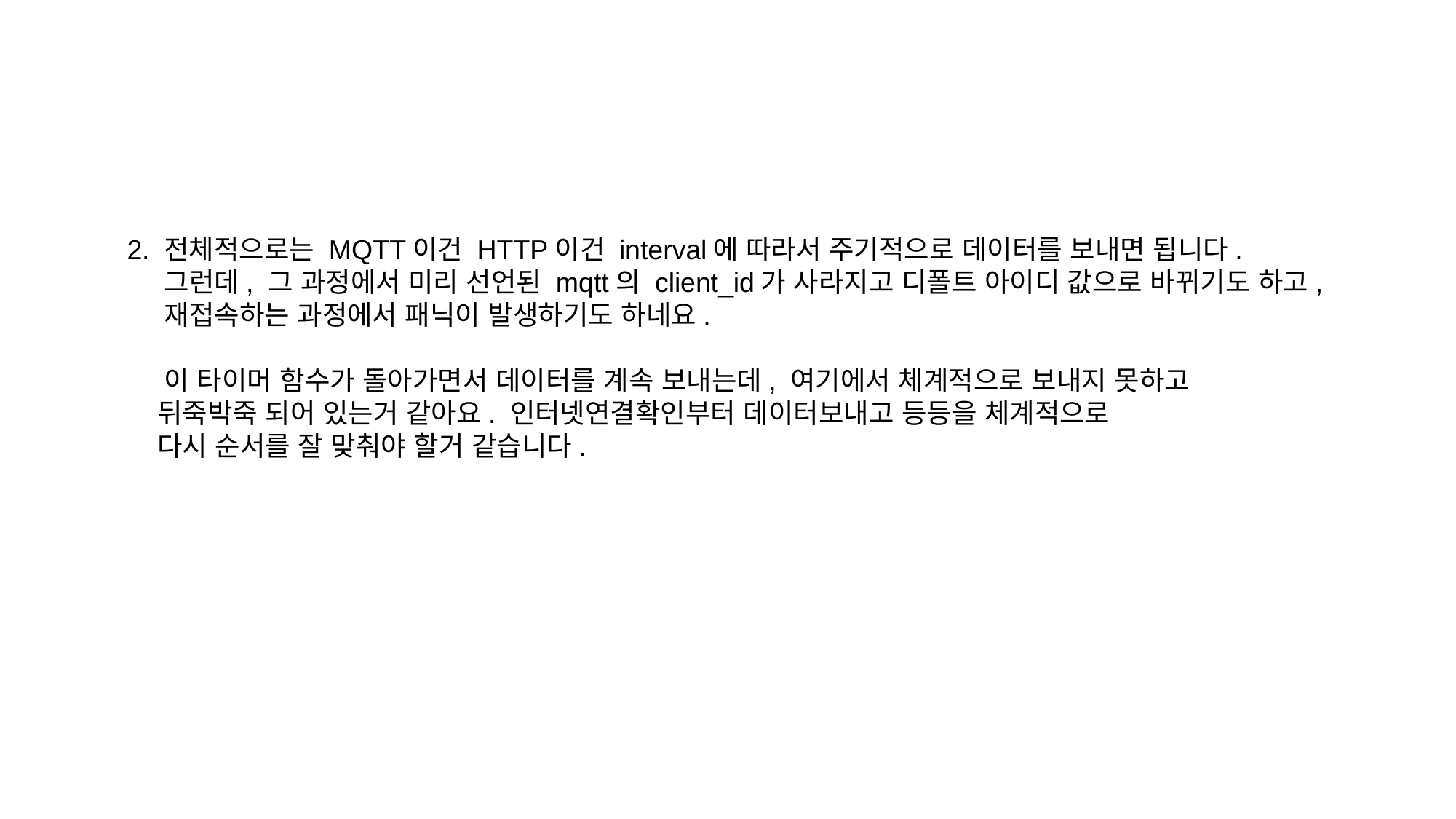

2. 전체적으로는 MQTT이건 HTTP이건 interval에 따라서 주기적으로 데이터를 보내면 됩니다.
    그런데, 그 과정에서 미리 선언된 mqtt의 client_id가 사라지고 디폴트 아이디 값으로 바뀌기도 하고,
    재접속하는 과정에서 패닉이 발생하기도 하네요.
    이 타이머 함수가 돌아가면서 데이터를 계속 보내는데, 여기에서 체계적으로 보내지 못하고
    뒤죽박죽 되어 있는거 같아요. 인터넷연결확인부터 데이터보내고 등등을 체계적으로
    다시 순서를 잘 맞춰야 할거 같습니다.